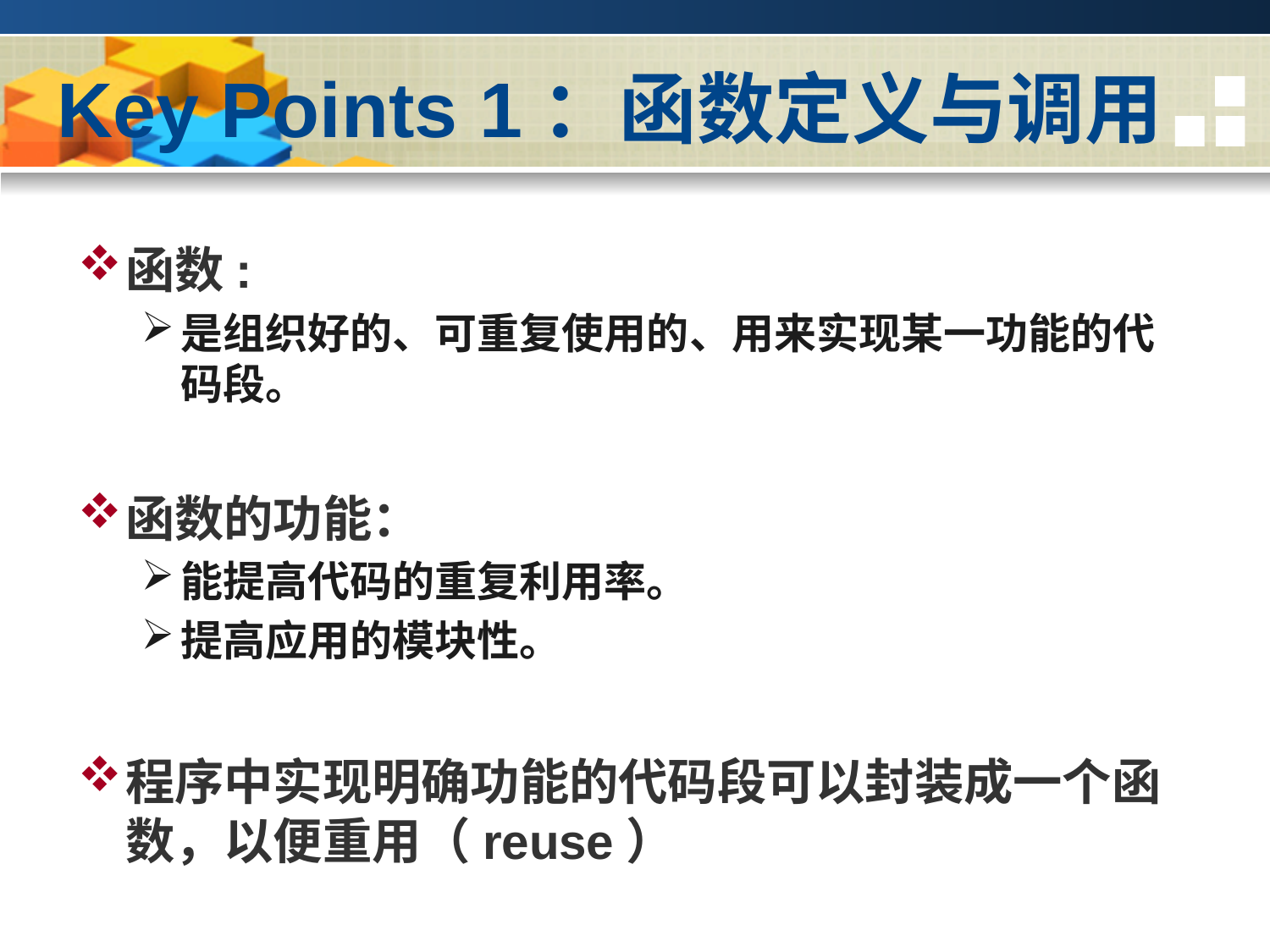

# Key Points 1：函数定义与调用
函数:
是组织好的、可重复使用的、用来实现某一功能的代码段。

函数的功能：
能提高代码的重复利用率。
提高应用的模块性。

程序中实现明确功能的代码段可以封装成一个函数，以便重用（reuse）